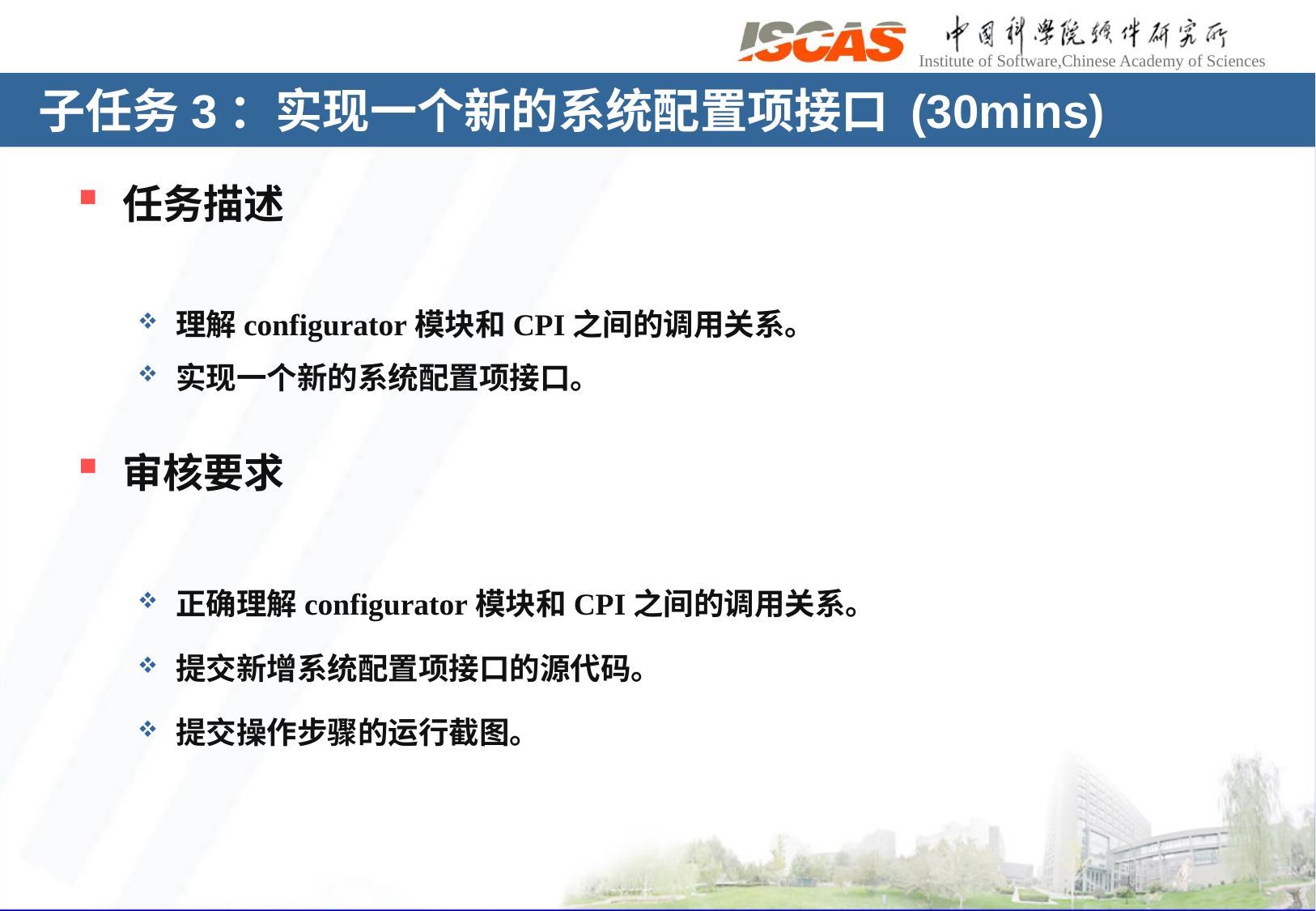

# 子任务3：实现一个新的系统配置项接口 (30mins)
任务描述

理解configurator模块和CPI之间的调用关系。
实现一个新的系统配置项接口。

审核要求

正确理解configurator模块和CPI之间的调用关系。
提交新增系统配置项接口的源代码。
提交操作步骤的运行截图。